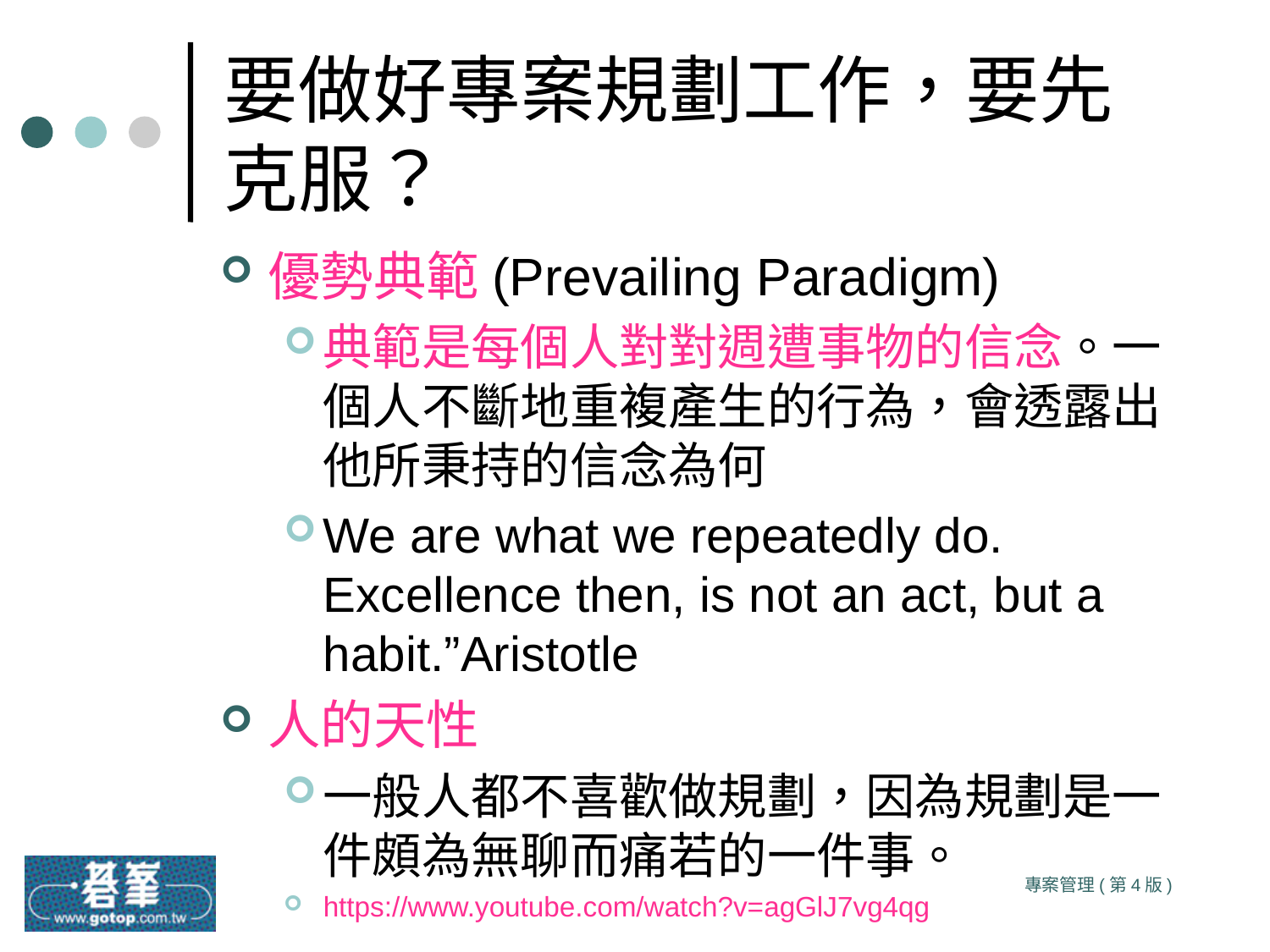

# 要做好專案規劃工作，要先克服？
優勢典範(Prevailing Paradigm)
典範是每個人對對週遭事物的信念。一個人不斷地重複產生的行為，會透露出他所秉持的信念為何
We are what we repeatedly do. Excellence then, is not an act, but a habit.”Aristotle
人的天性
一般人都不喜歡做規劃，因為規劃是一件頗為無聊而痛若的一件事。
https://www.youtube.com/watch?v=agGlJ7vg4qg
專案管理(第4版)